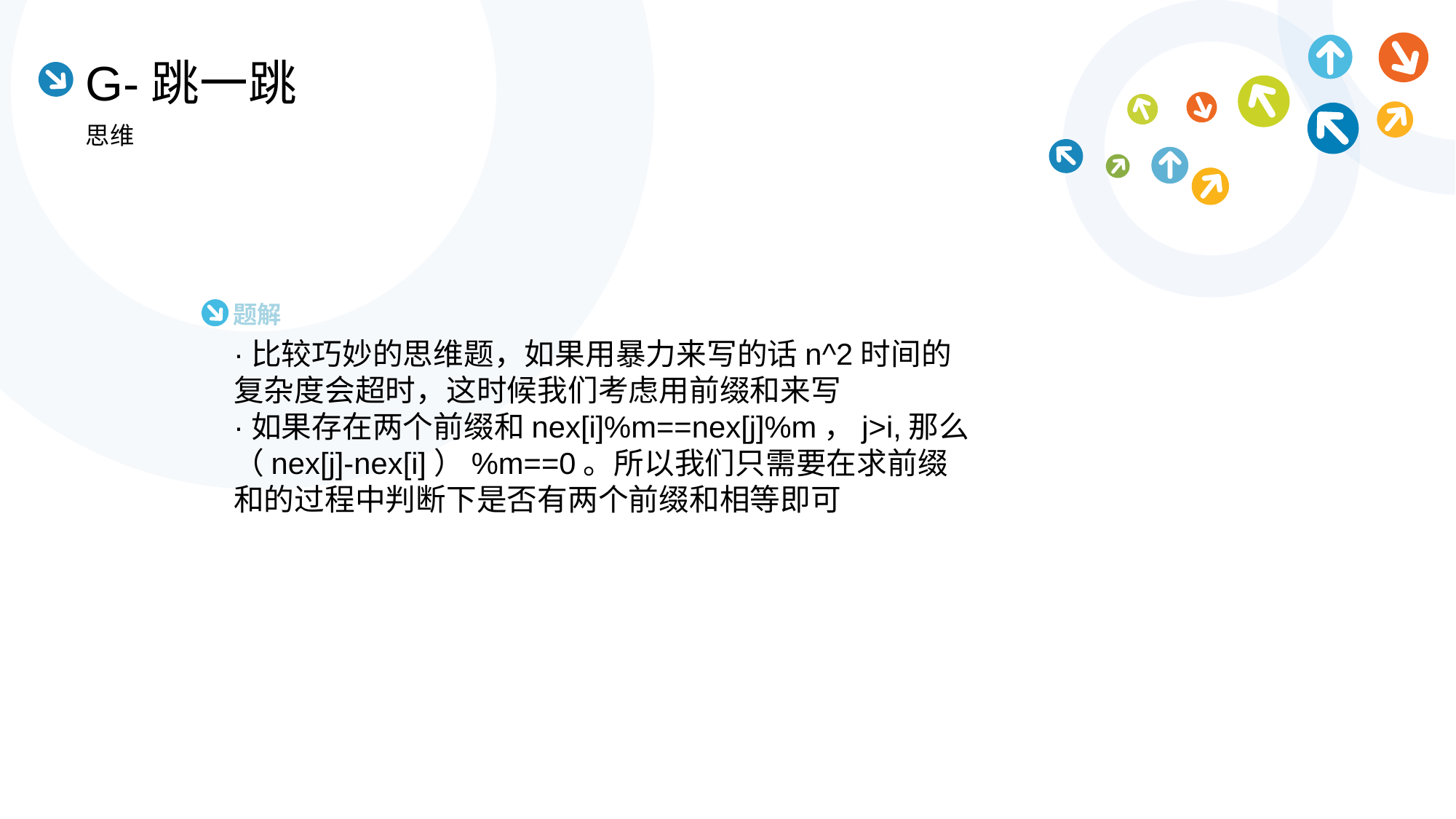

G-跳一跳

思维

题解

·比较巧妙的思维题，如果用暴力来写的话n^2时间的复杂度会超时，这时候我们考虑用前缀和来写
·如果存在两个前缀和nex[i]%m==nex[j]%m，j>i,那么（nex[j]-nex[i]）%m==0。所以我们只需要在求前缀和的过程中判断下是否有两个前缀和相等即可
9